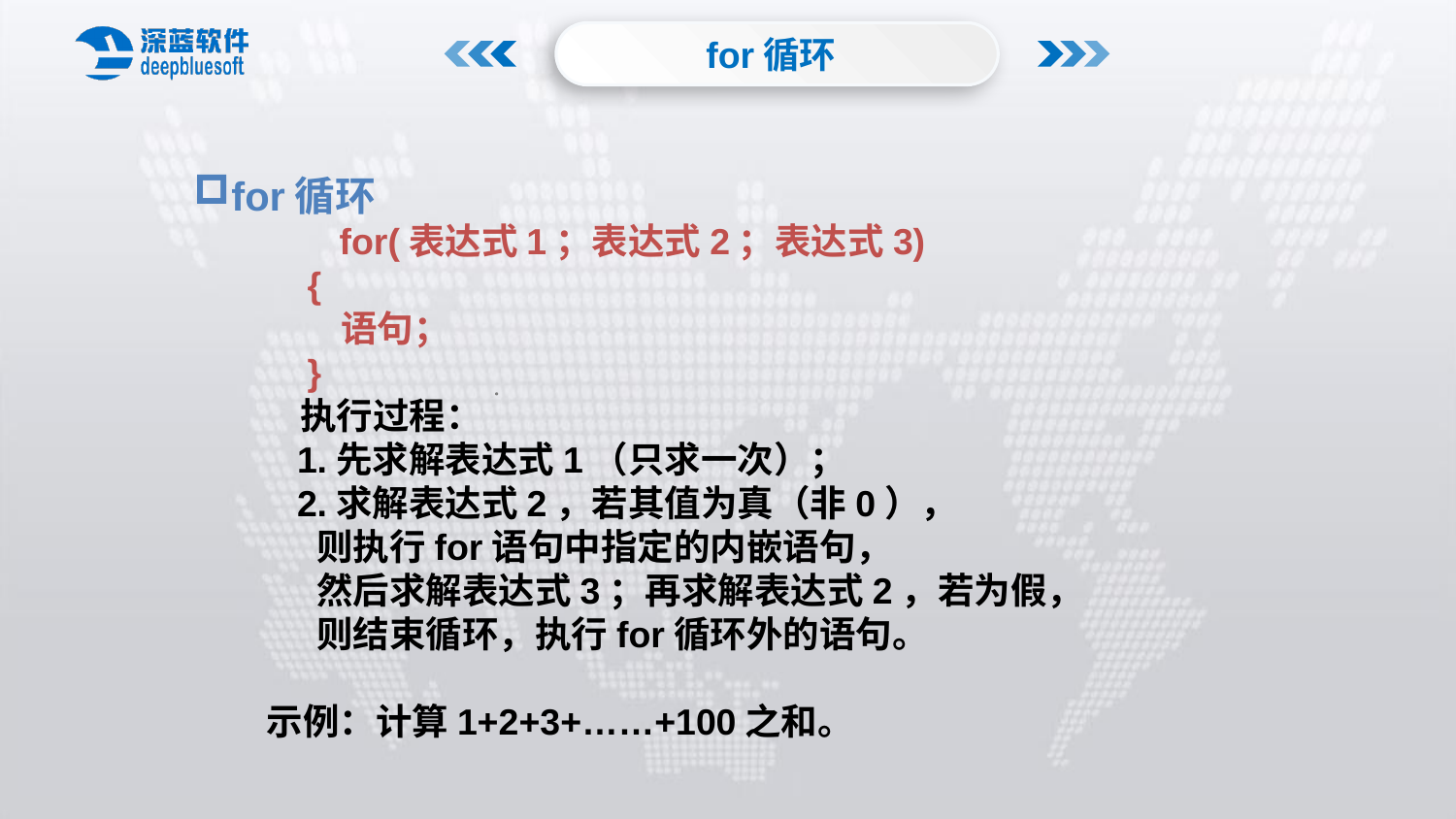

for循环

for循环
for(表达式1；表达式2；表达式3)
    {
        语句；
    }
   执行过程：
   1.先求解表达式1（只求一次）；
   2.求解表达式2，若其值为真（非0），
     则执行for语句中指定的内嵌语句，
     然后求解表达式3；再求解表达式2，若为假，
     则结束循环，执行for循环外的语句。

示例：计算1+2+3+……+100之和。